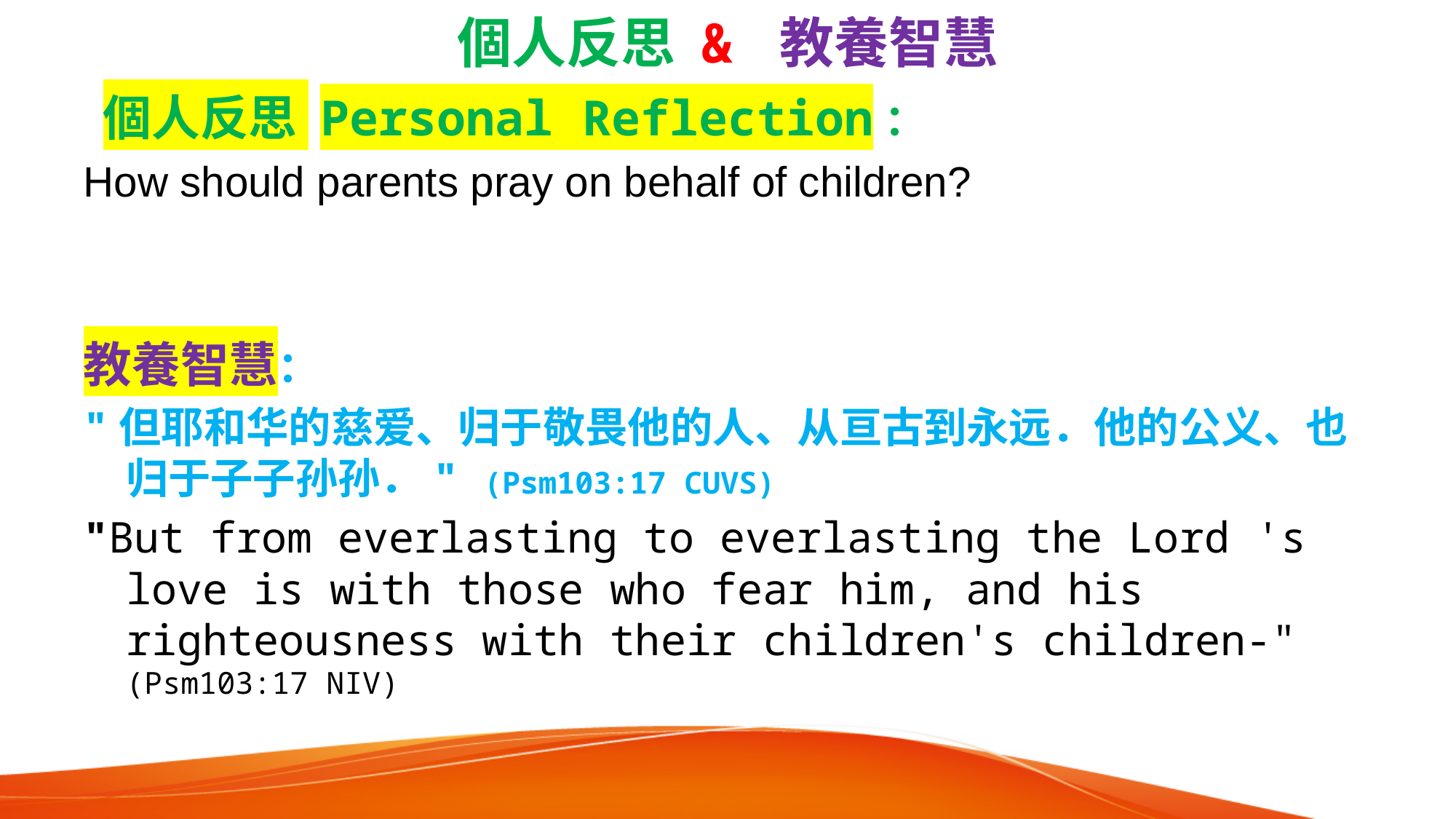

# 個人反思 & 教養智慧
 個人反思 Personal Reflection：
How should parents pray on behalf of children?

教養智慧：
"但耶和华的慈爱、归于敬畏他的人、从亘古到永远．他的公义、也归于子子孙孙．" (Psm103:17 CUVS)
"But from everlasting to everlasting the Lord 's love is with those who fear him, and his righteousness with their children's children-" (Psm103:17 NIV)